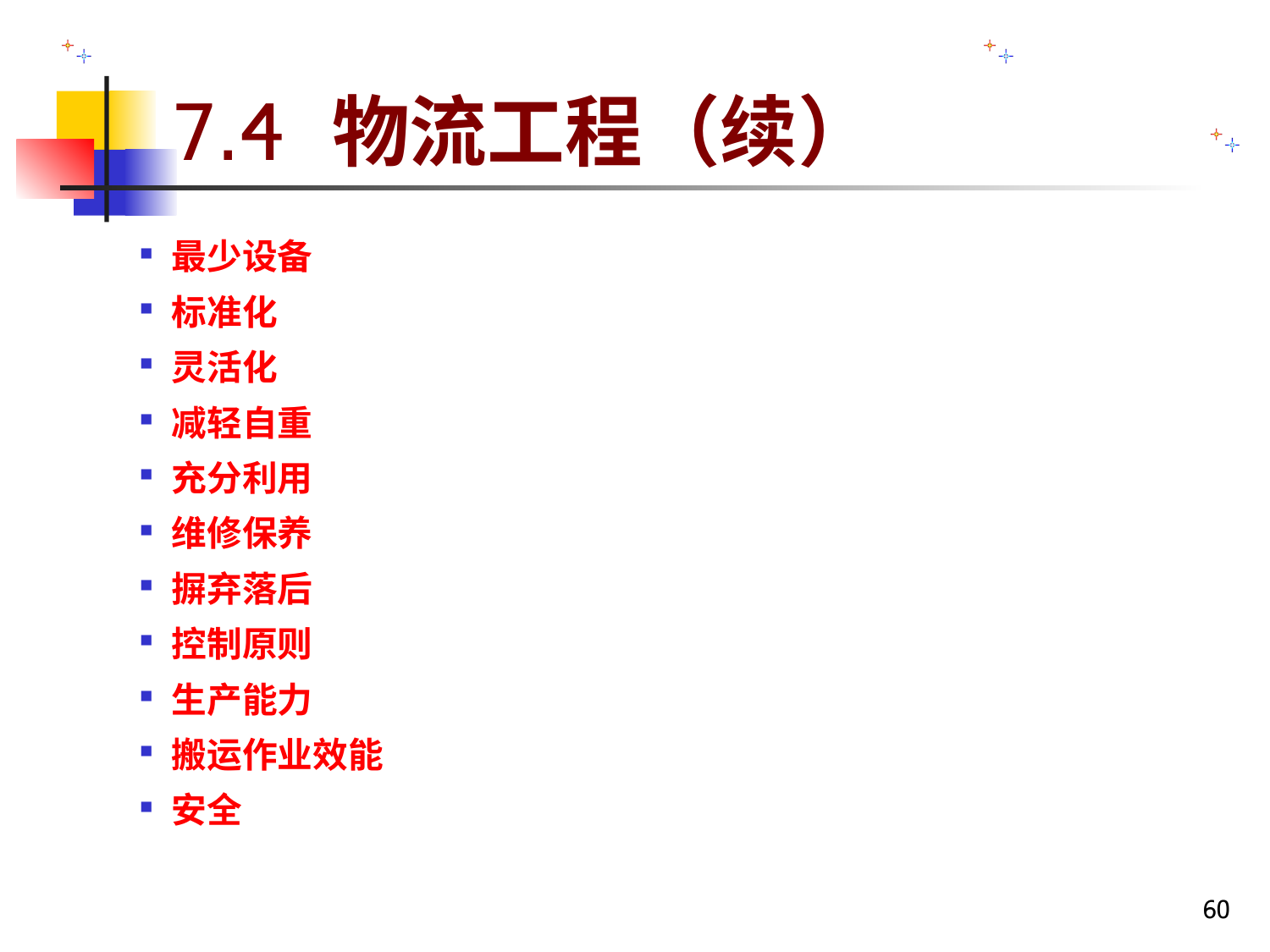

# 7.4 物流工程（续）
最少设备
标准化
灵活化
减轻自重
充分利用
维修保养
摒弃落后
控制原则
生产能力
搬运作业效能
安全
60